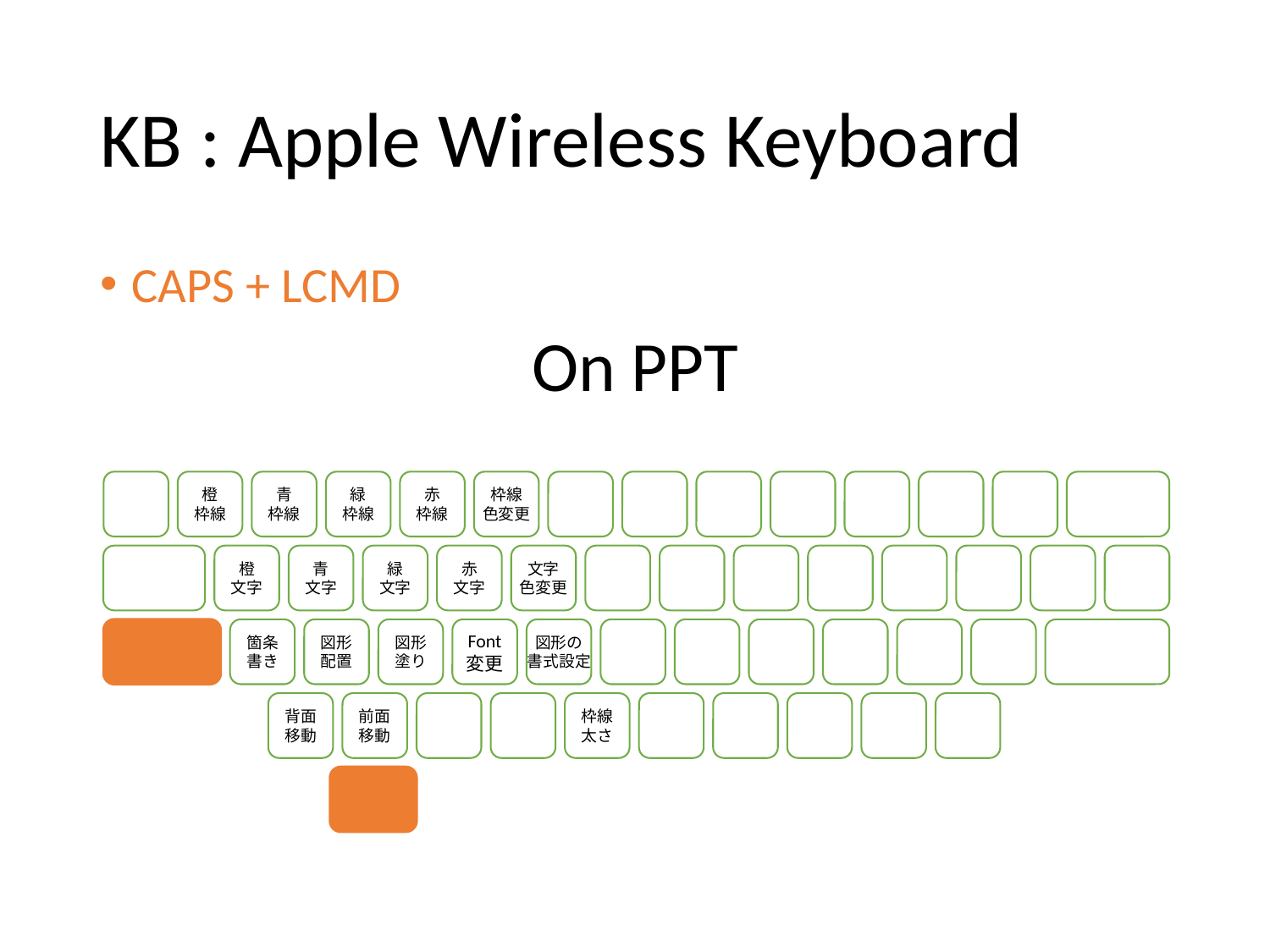

# KB : Apple Wireless Keyboard
CAPS + LCMD
On PPT

橙
枠線
青
枠線
緑
枠線
赤
枠線
枠線
色変更

橙
文字
青
文字
緑
文字
赤
文字
文字
色変更

箇条
書き
図形
配置
図形
塗り
Font
変更
図形の
書式設定

背面
移動
前面
移動

枠線
太さ